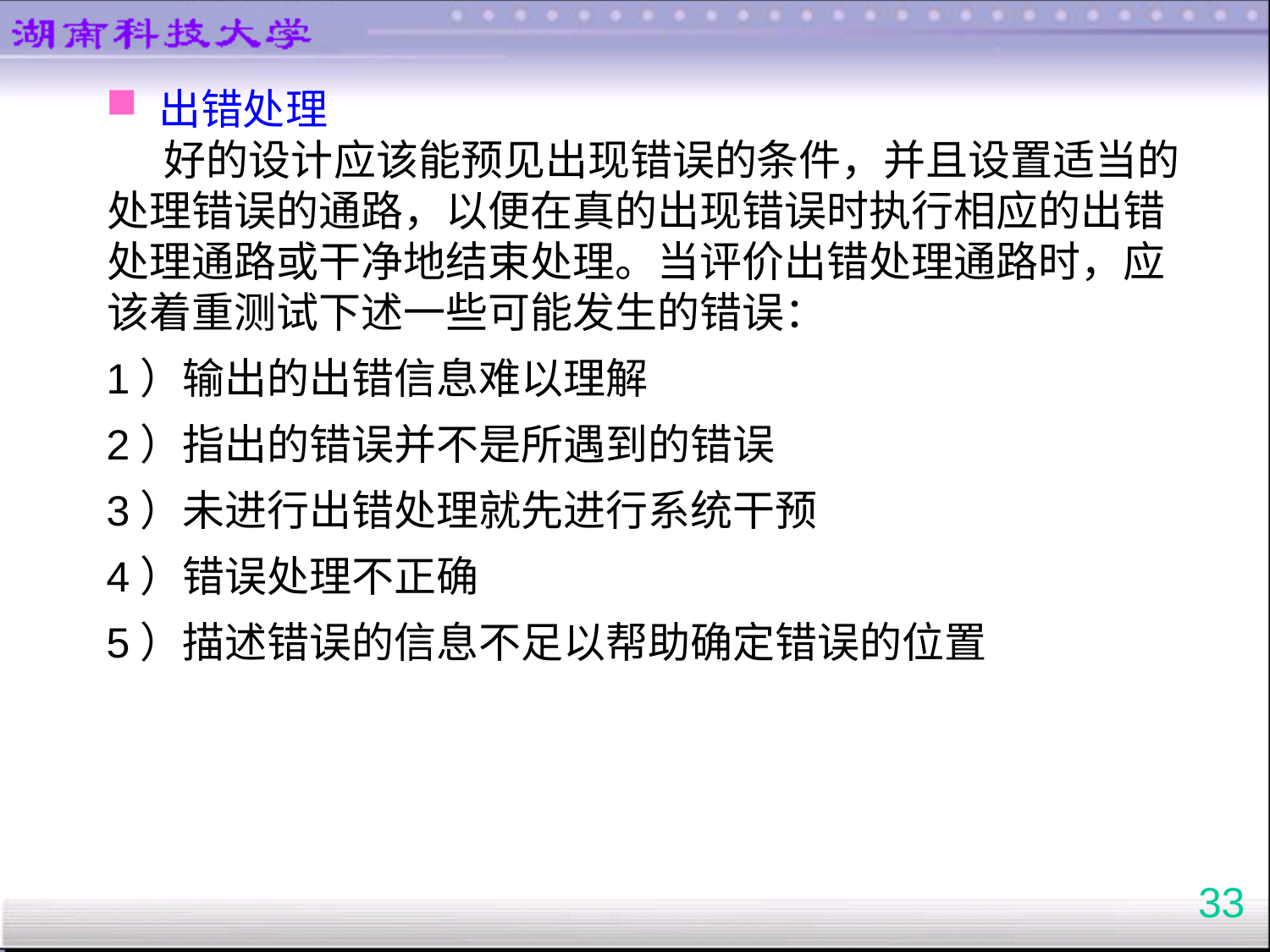

出错处理
     好的设计应该能预见出现错误的条件，并且设置适当的处理错误的通路，以便在真的出现错误时执行相应的出错处理通路或干净地结束处理。当评价出错处理通路时，应该着重测试下述一些可能发生的错误：
1）输出的出错信息难以理解
2）指出的错误并不是所遇到的错误
3）未进行出错处理就先进行系统干预
4）错误处理不正确
5）描述错误的信息不足以帮助确定错误的位置

33